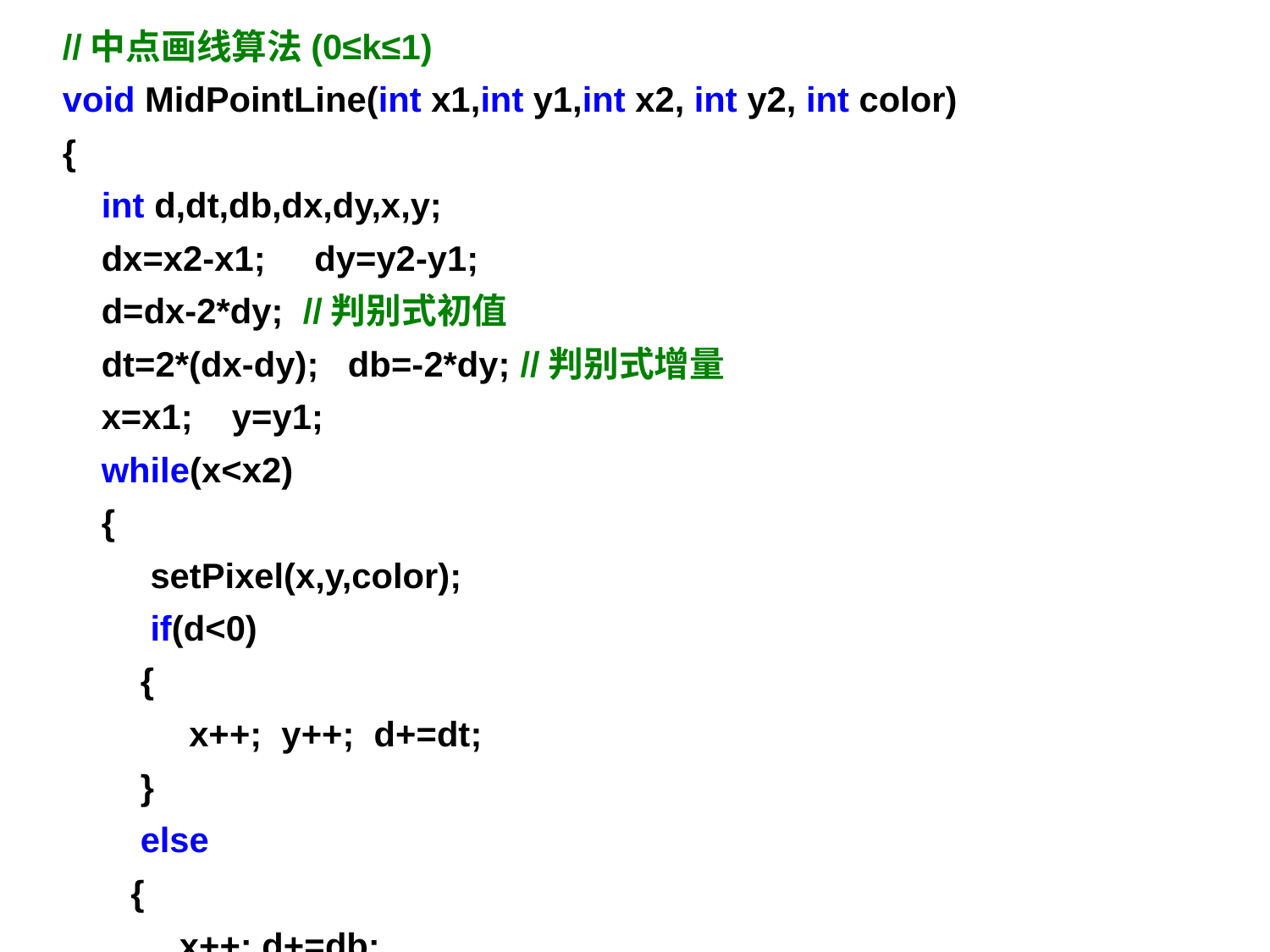

//中点画线算法(0≤k≤1)
void MidPointLine(int x1,int y1,int x2, int y2, int color)
{
    int d,dt,db,dx,dy,x,y;
    dx=x2-x1;     dy=y2-y1;
    d=dx-2*dy;  //判别式初值
    dt=2*(dx-dy);   db=-2*dy; //判别式增量
    x=x1;    y=y1;
    while(x<x2)
    {
         setPixel(x,y,color);
         if(d<0)
        {
             x++;  y++;  d+=dt;
        }
        else
       {
            x++; d+=db;
        }
   }
}